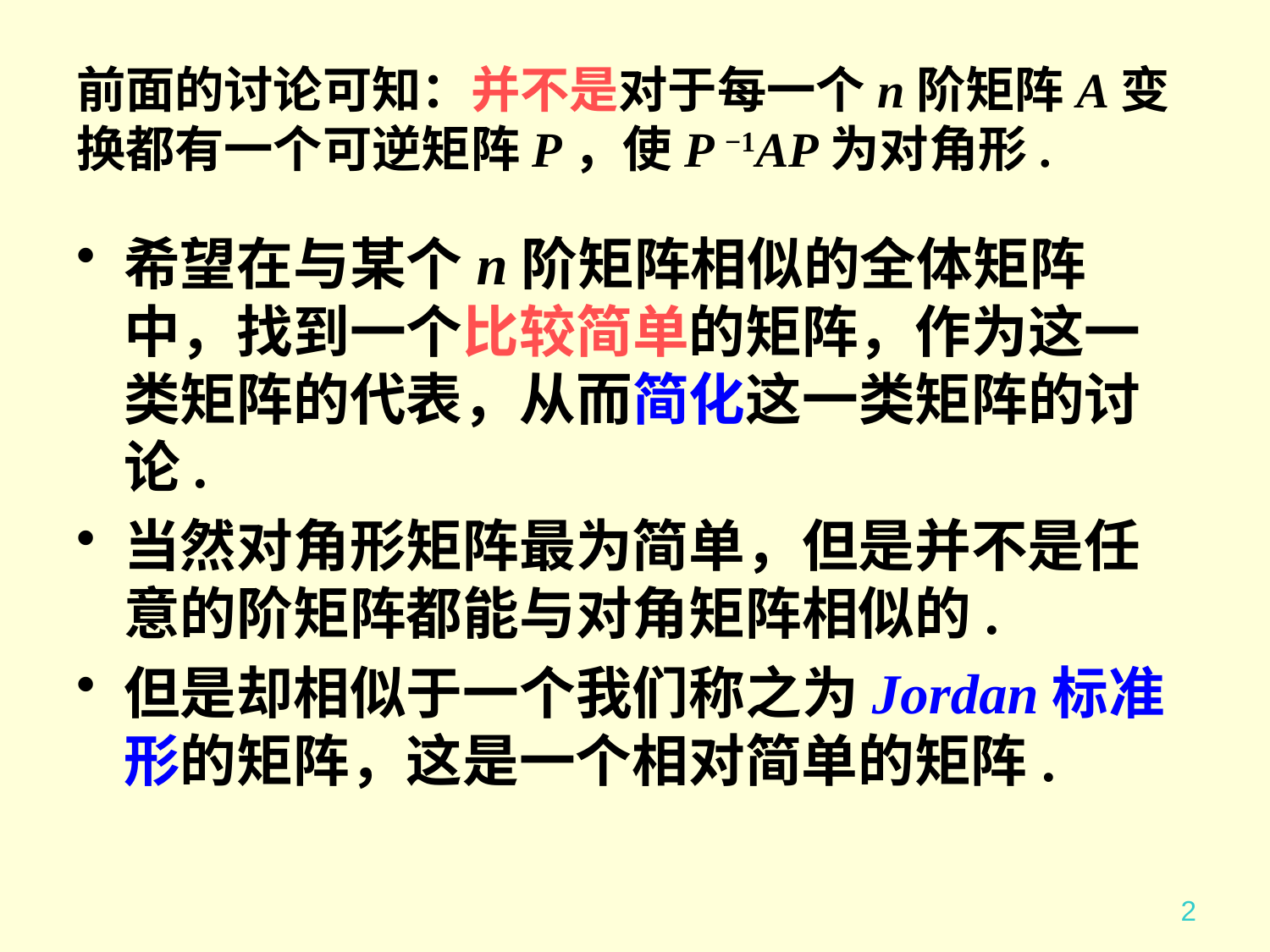

# 前面的讨论可知：并不是对于每一个n阶矩阵A变换都有一个可逆矩阵P，使P −1AP为对角形.
希望在与某个n阶矩阵相似的全体矩阵中，找到一个比较简单的矩阵，作为这一类矩阵的代表，从而简化这一类矩阵的讨论.
当然对角形矩阵最为简单，但是并不是任意的阶矩阵都能与对角矩阵相似的.
但是却相似于一个我们称之为Jordan标准形的矩阵，这是一个相对简单的矩阵.